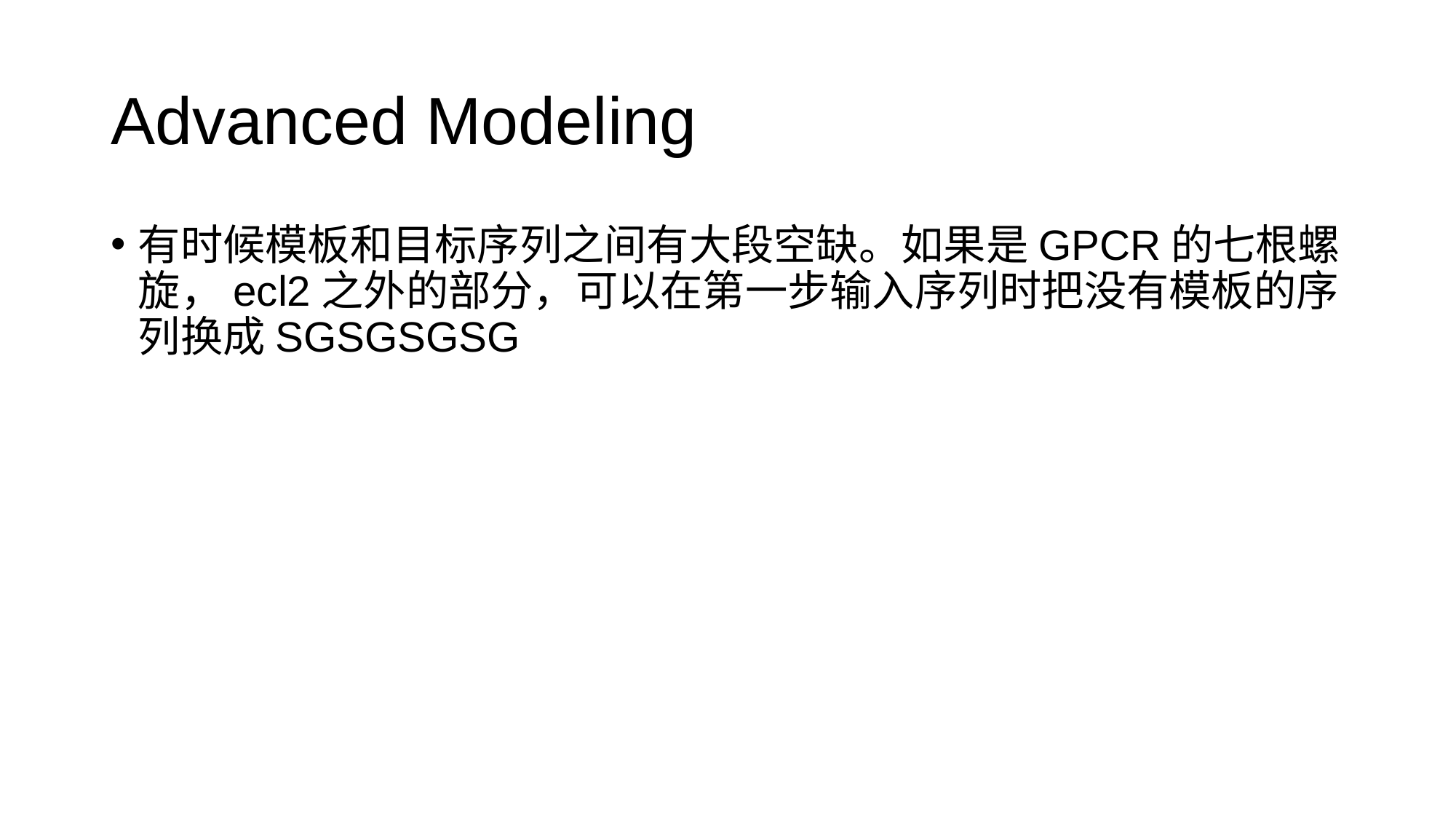

# Advanced Modeling
有时候模板和目标序列之间有大段空缺。如果是GPCR的七根螺旋，ecl2之外的部分，可以在第一步输入序列时把没有模板的序列换成SGSGSGSG